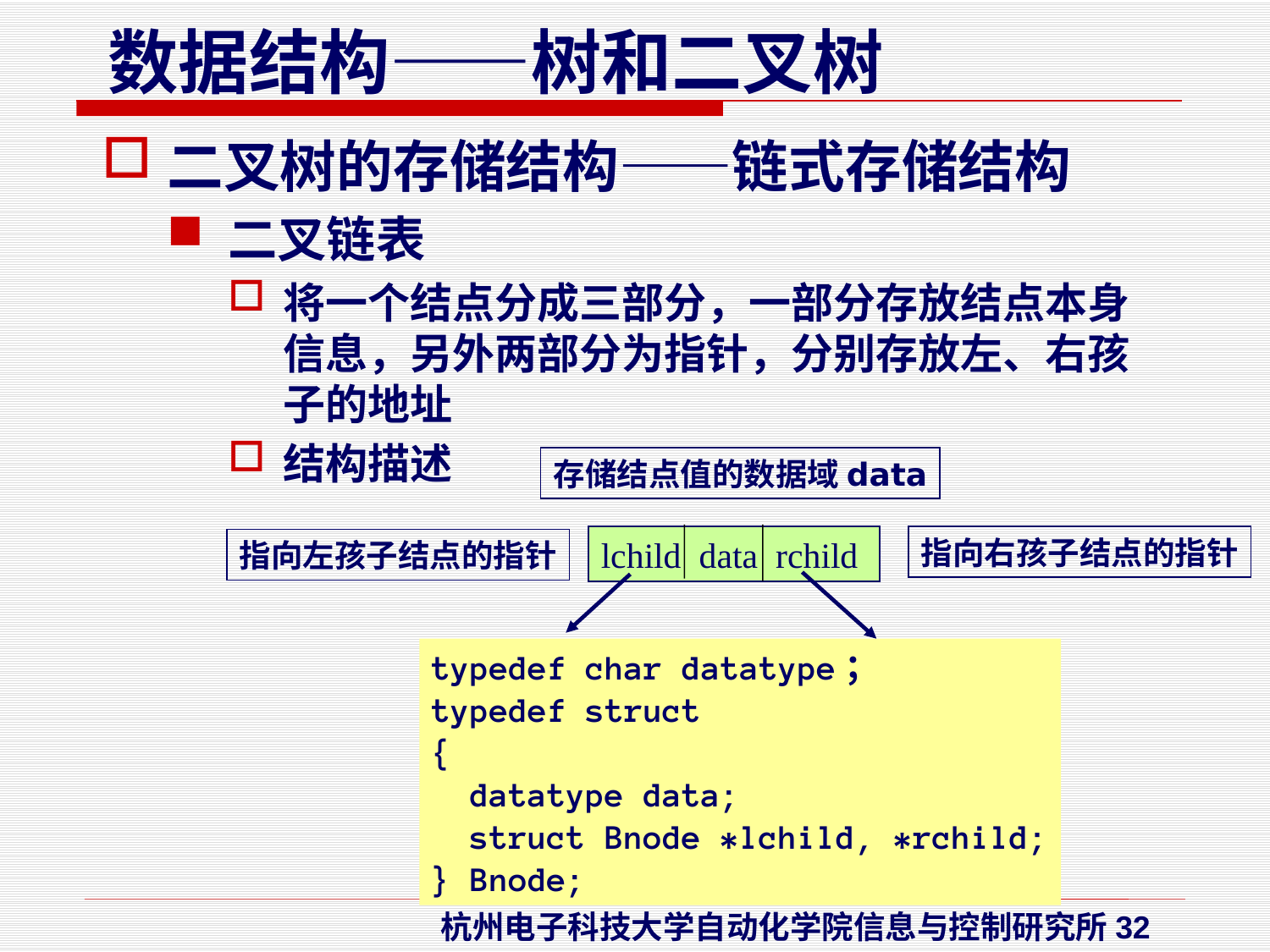

二叉树的存储结构——链式存储结构
二叉链表
将一个结点分成三部分，一部分存放结点本身信息，另外两部分为指针，分别存放左、右孩子的地址
结构描述
存储结点值的数据域data

lchild  data  rchild
指向右孩子结点的指针
指向左孩子结点的指针

typedef char datatype；
typedef struct
{
  datatype data;
  struct Bnode *lchild, *rchild;
} Bnode;